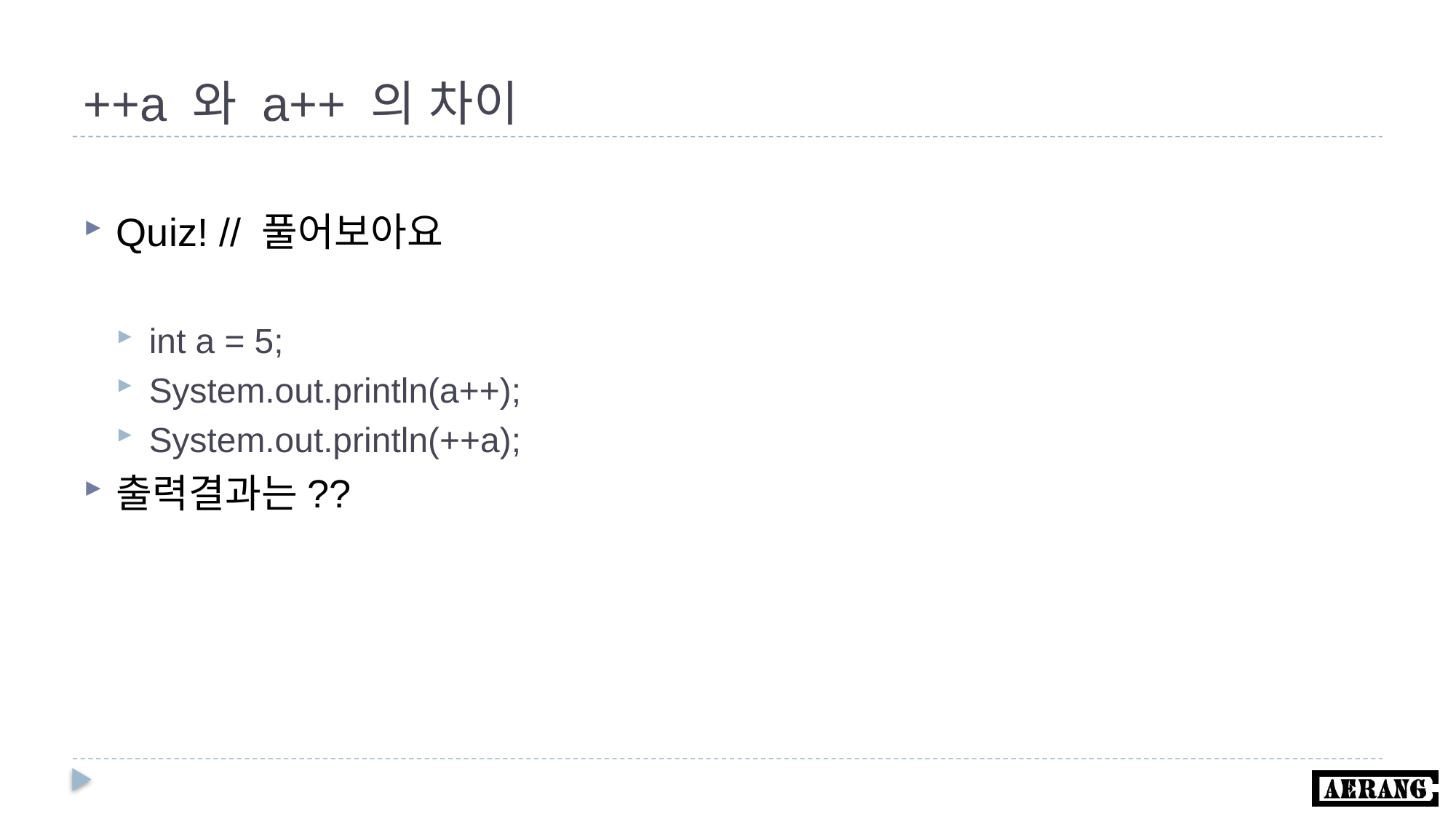

# ++a 와 a++ 의 차이

Quiz! // 풀어보아요

int a = 5;
System.out.println(a++);
System.out.println(++a);
출력결과는??